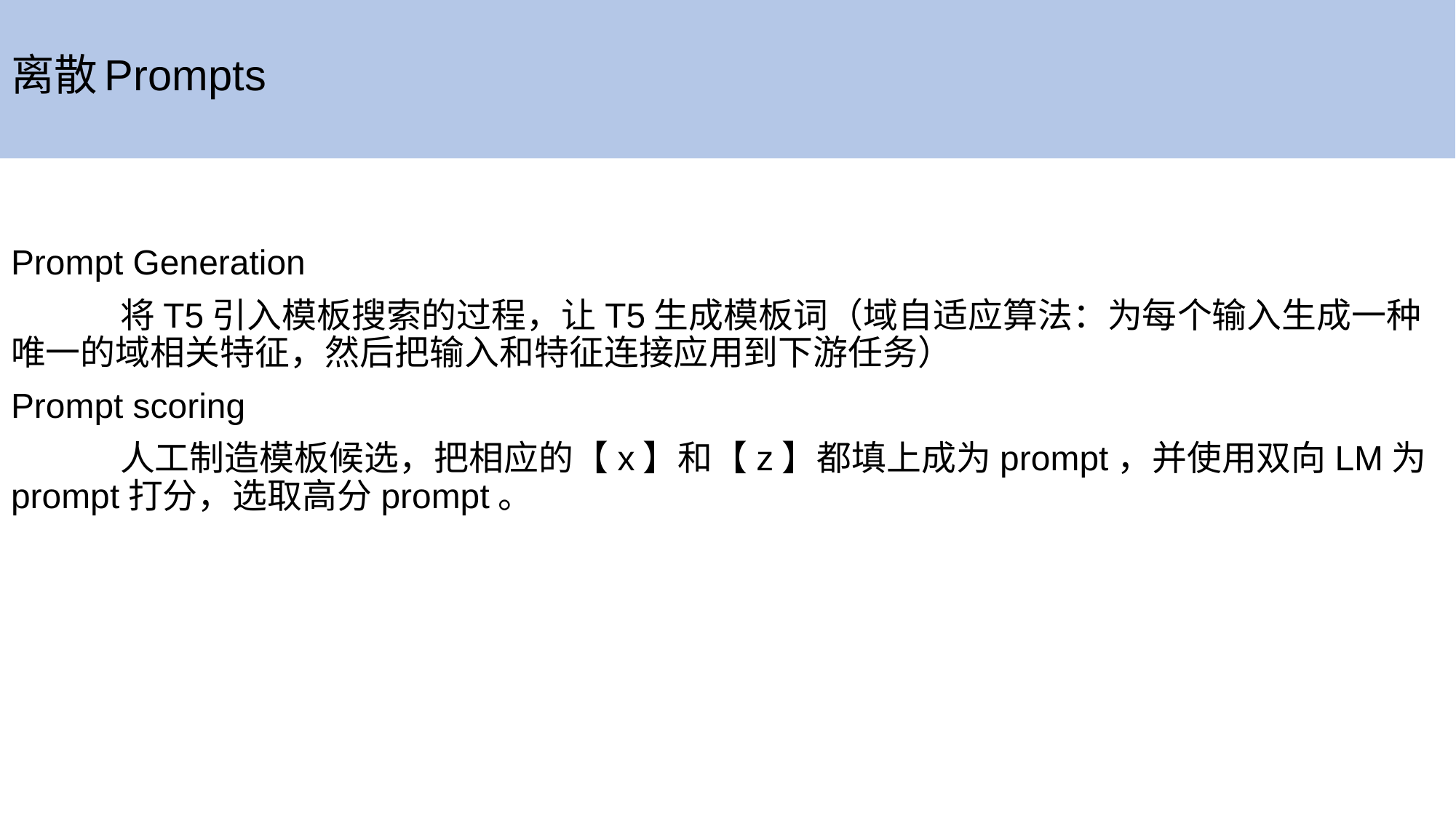

离散Prompts
Prompt Generation
	将T5引入模板搜索的过程，让T5生成模板词（域自适应算法：为每个输入生成一种唯一的域相关特征，然后把输入和特征连接应用到下游任务）
Prompt scoring
	人工制造模板候选，把相应的【x】和【z】都填上成为prompt，并使用双向LM为prompt打分，选取高分prompt。